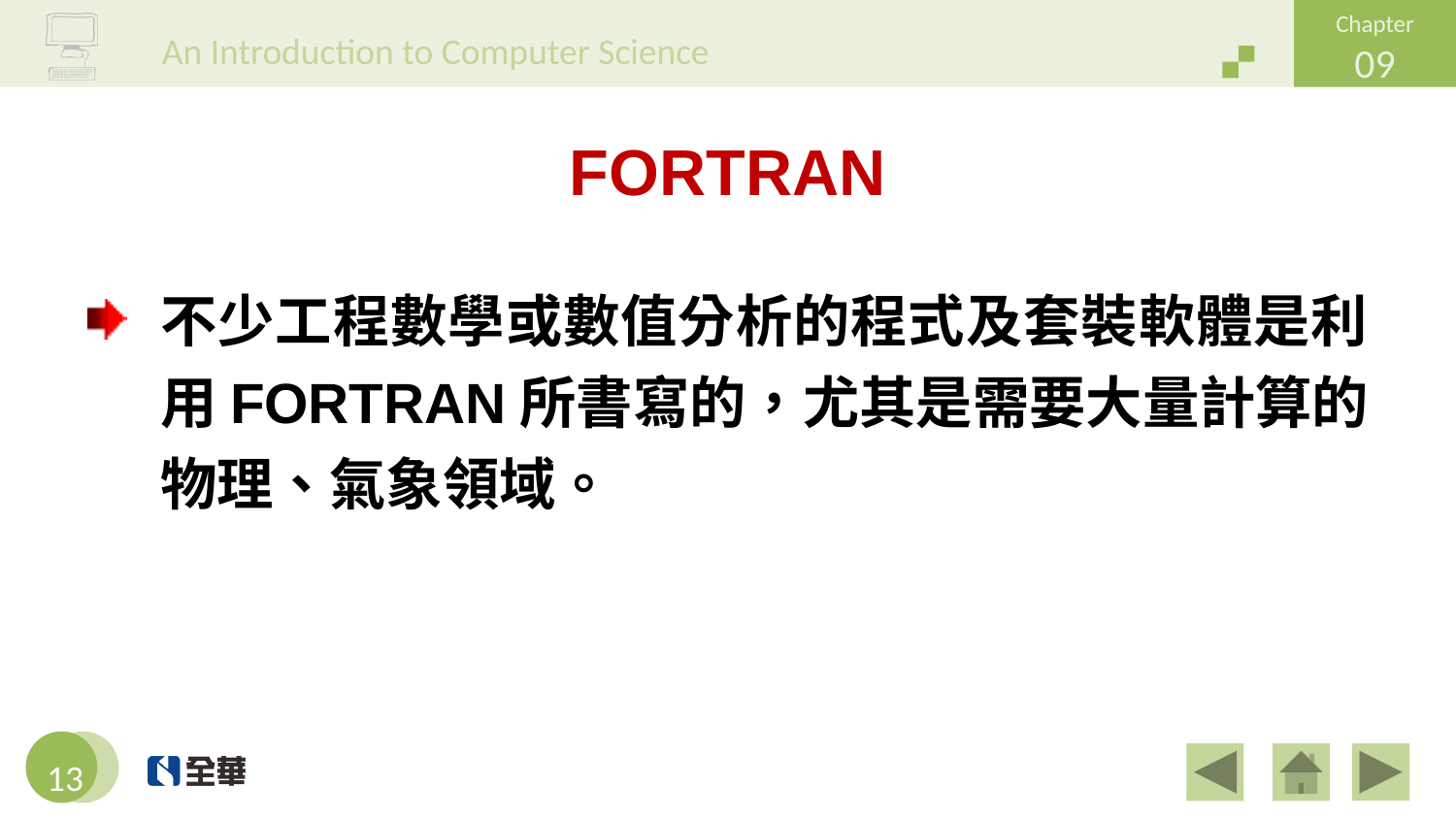

# FORTRAN
不少工程數學或數值分析的程式及套裝軟體是利用FORTRAN所書寫的，尤其是需要大量計算的物理、氣象領域。